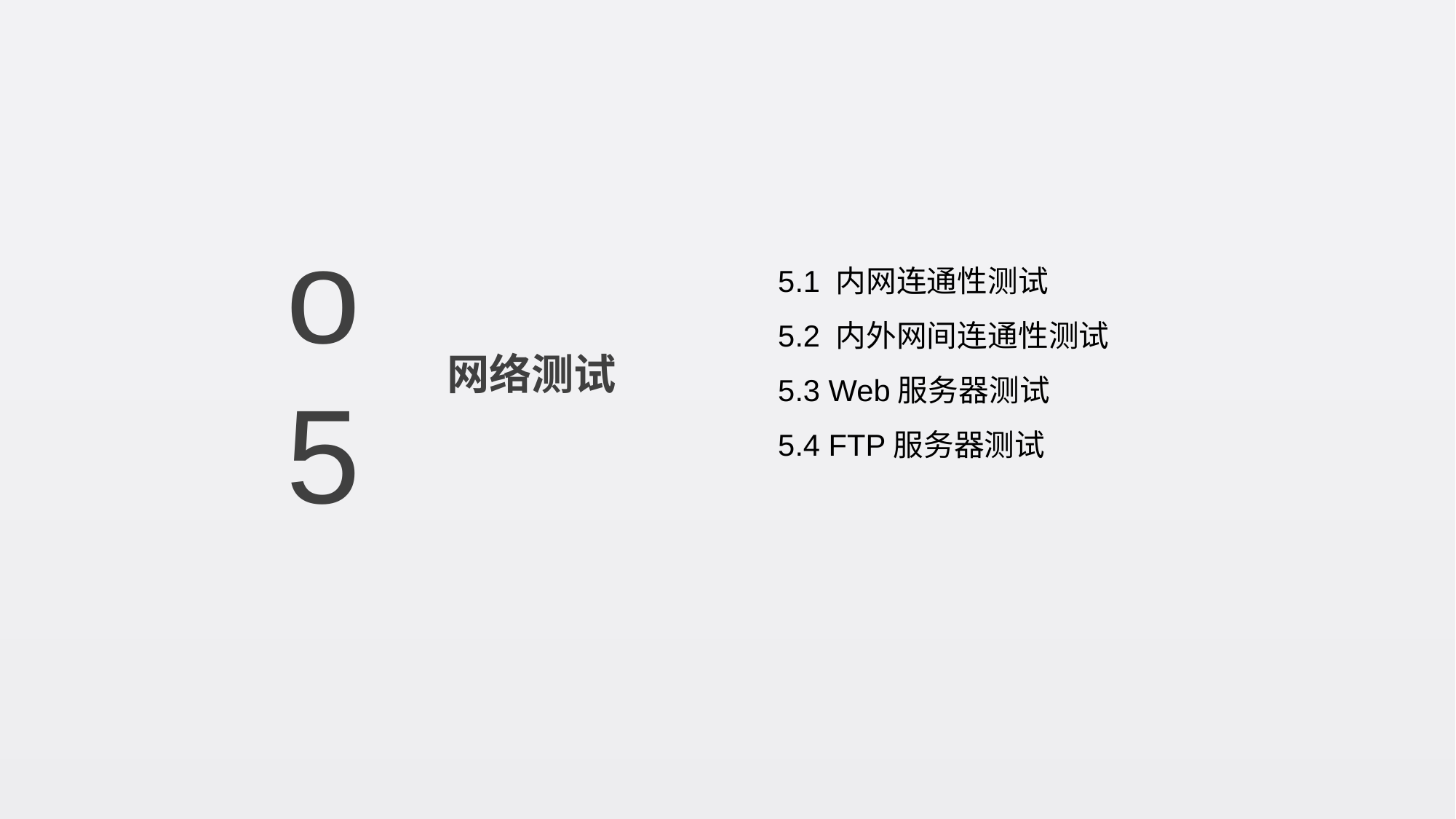

o5
5.1 内网连通性测试
5.2 内外网间连通性测试
5.3 Web服务器测试
5.4 FTP服务器测试

网络测试